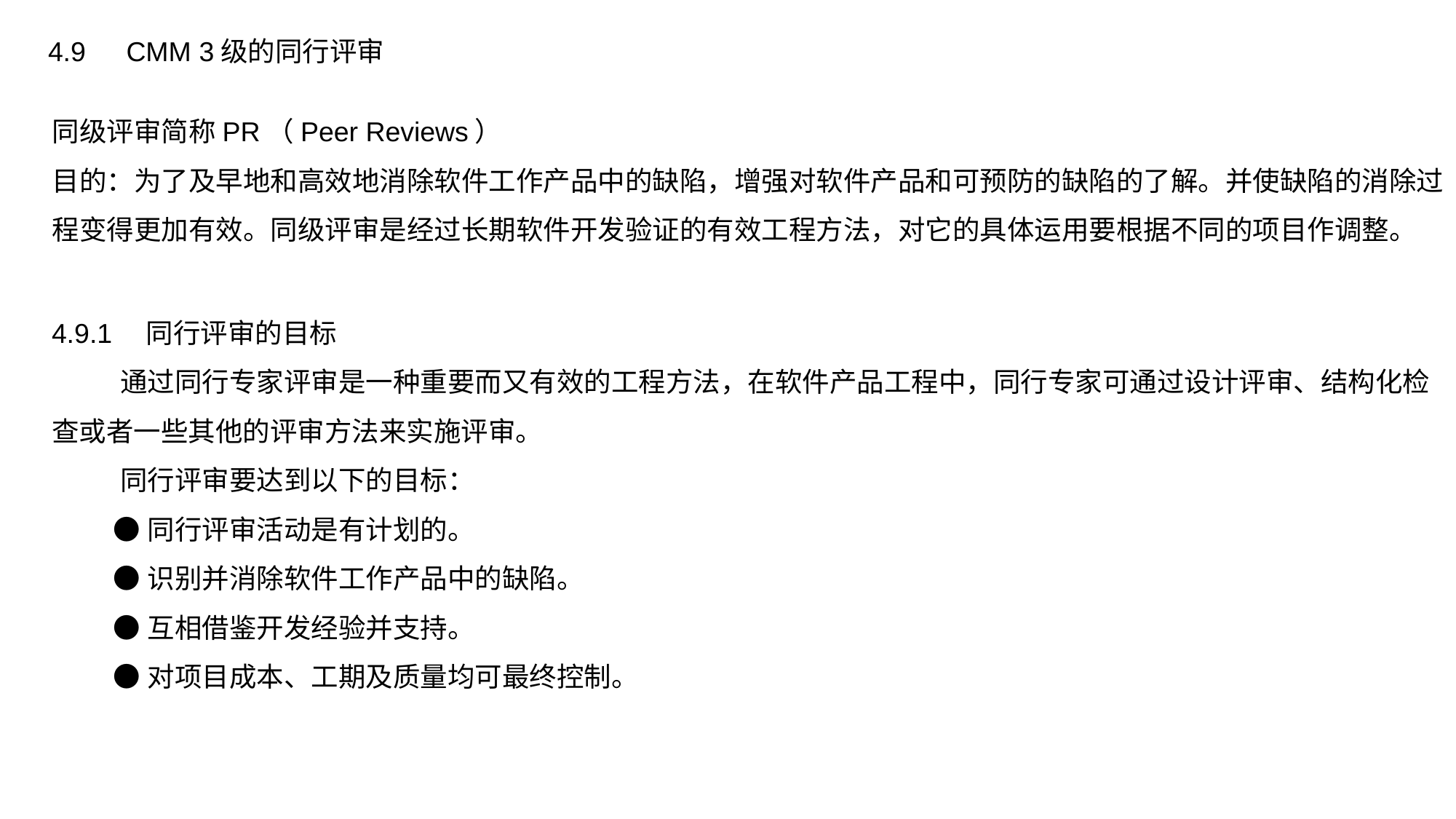

4.9　CMM 3级的同行评审
同级评审简称PR（Peer Reviews）
目的：为了及早地和高效地消除软件工作产品中的缺陷，增强对软件产品和可预防的缺陷的了解。并使缺陷的消除过程变得更加有效。同级评审是经过长期软件开发验证的有效工程方法，对它的具体运用要根据不同的项目作调整。
4.9.1　同行评审的目标
          通过同行专家评审是一种重要而又有效的工程方法，在软件产品工程中，同行专家可通过设计评审、结构化检查或者一些其他的评审方法来实施评审。
          同行评审要达到以下的目标：
          ●同行评审活动是有计划的。
          ●识别并消除软件工作产品中的缺陷。
          ●互相借鉴开发经验并支持。
          ●对项目成本、工期及质量均可最终控制。